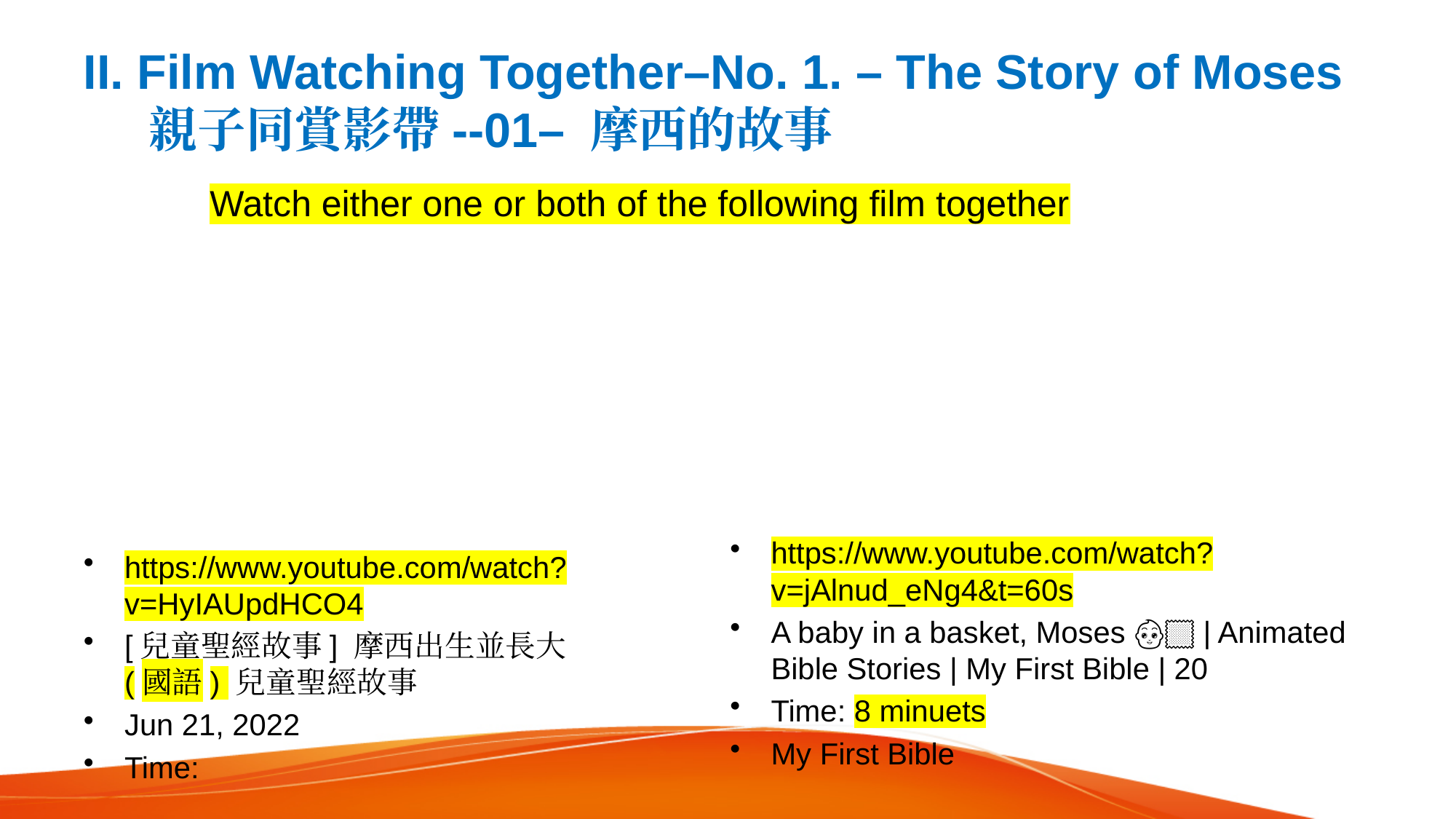

# II. Film Watching Together–No. 1. – The Story of Moses 親子同賞影帶--01– 摩西的故事
Watch either one or both of the following film together
https://www.youtube.com/watch?v=jAlnud_eNg4&t=60s
A baby in a basket, Moses 👶🏻🧺 | Animated Bible Stories | My First Bible | 20
Time: 8 minuets
My First Bible

https://www.youtube.com/watch?v=HyIAUpdHCO4
[兒童聖經故事] 摩西出生並長大 (國語) 兒童聖經故事
Jun 21, 2022
Time: